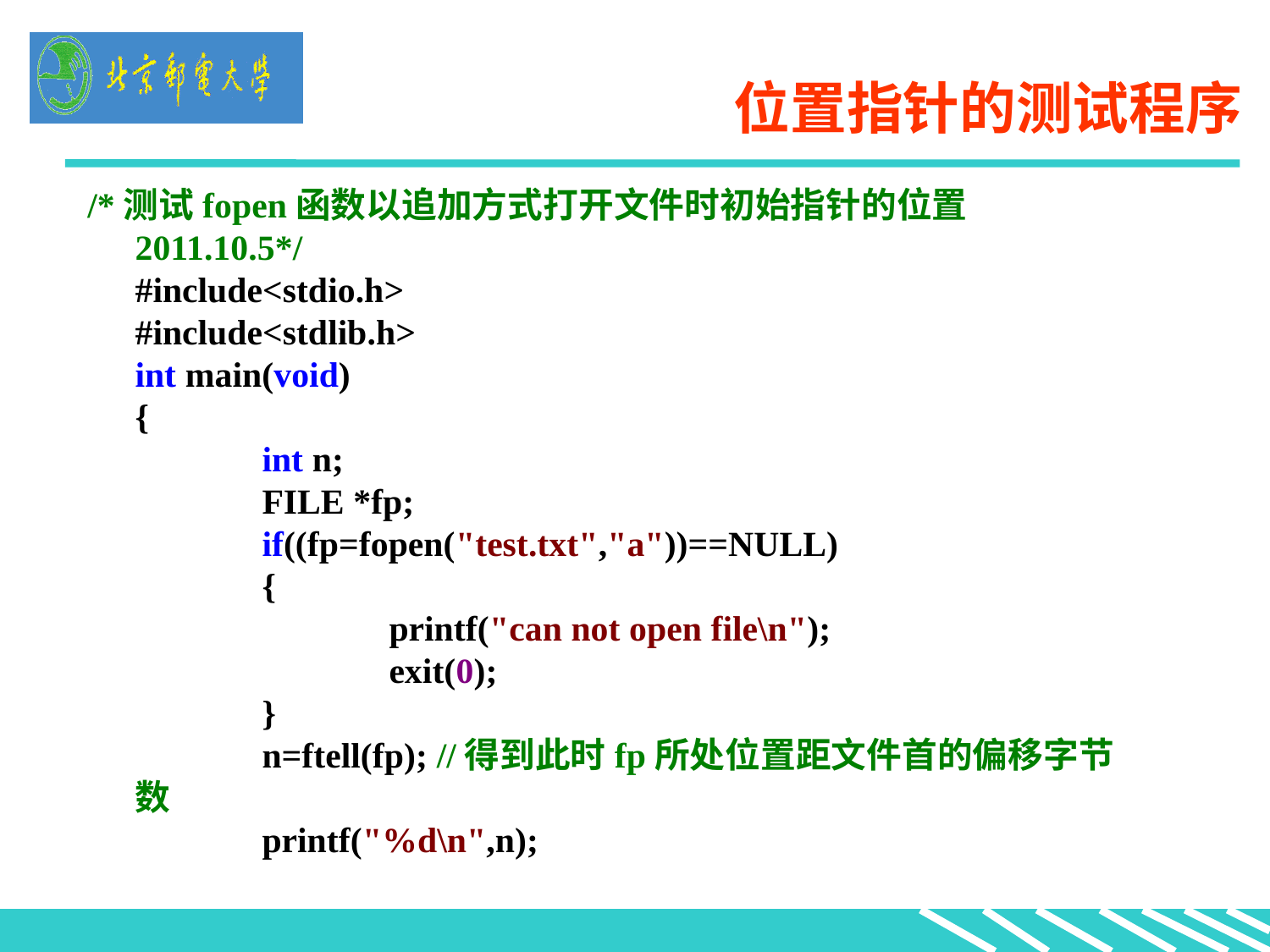

# 位置指针的测试程序
/*测试fopen函数以追加方式打开文件时初始指针的位置 2011.10.5*/
#include<stdio.h>
#include<stdlib.h>
int main(void)
{
	int n;
	FILE *fp;
	if((fp=fopen("test.txt","a"))==NULL)
	{
		printf("can not open file\n");
		exit(0);
	}
	n=ftell(fp); //得到此时fp所处位置距文件首的偏移字节数
	printf("%d\n",n);
7